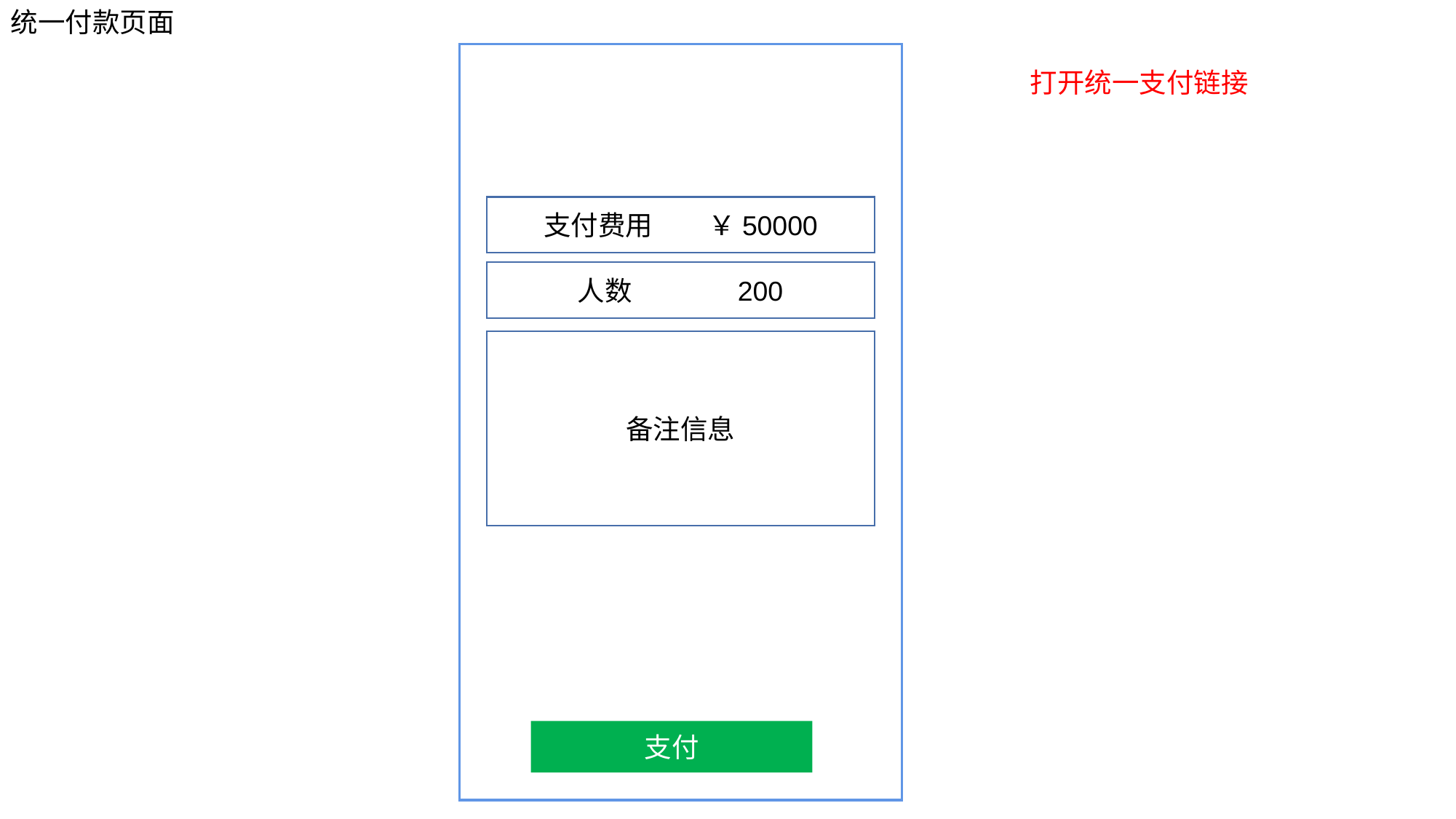

统一付款页面

打开统一支付链接
支付费用         ￥50000
人数                200
备注信息
支付